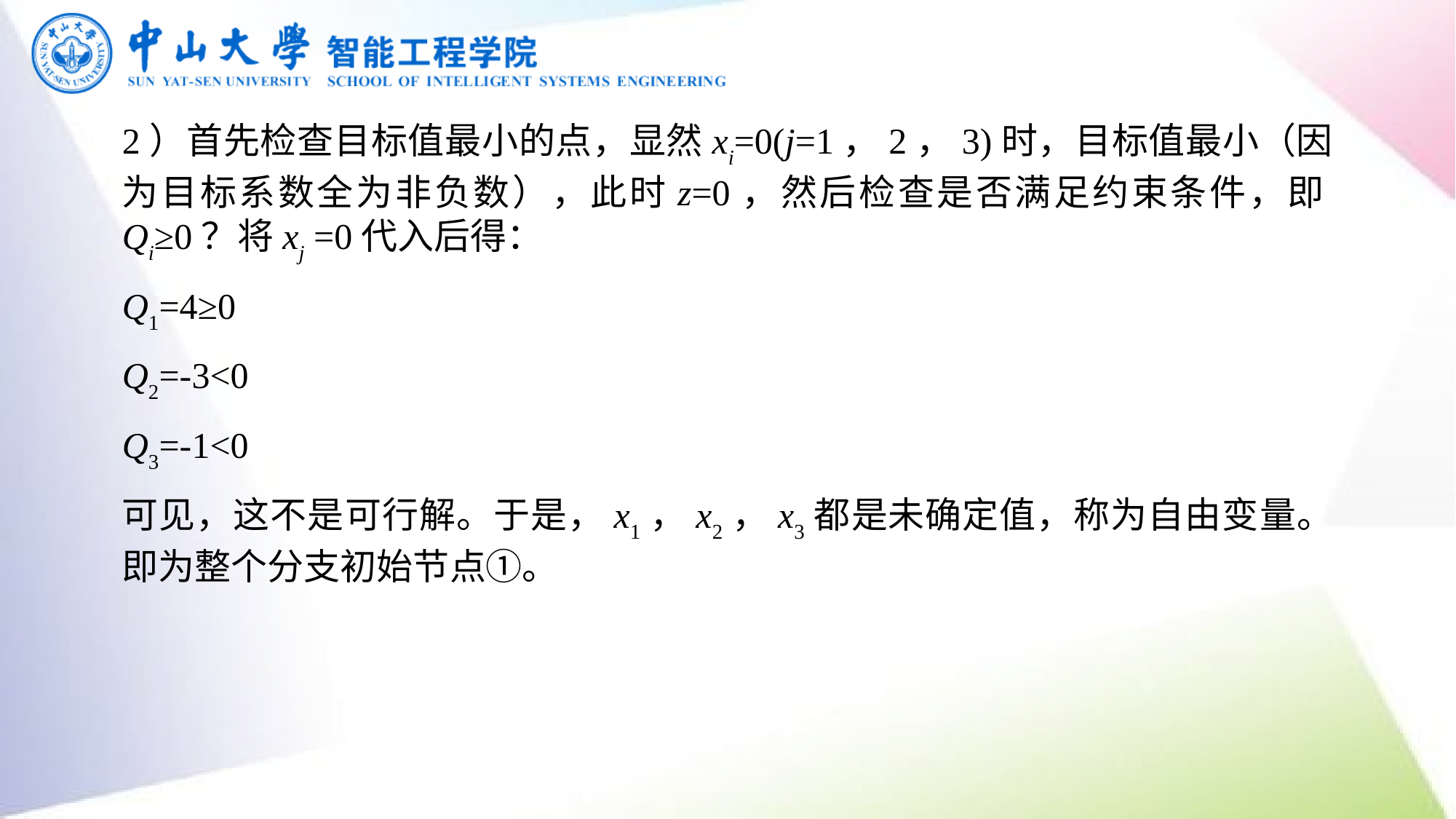

2）首先检查目标值最小的点，显然xi=0(j=1，2，3)时，目标值最小（因为目标系数全为非负数），此时z=0，然后检查是否满足约束条件，即Qi≥0？将xj =0代入后得：
Q1=4≥0
Q2=-3<0
Q3=-1<0
可见，这不是可行解。于是，x1，x2，x3都是未确定值，称为自由变量。即为整个分支初始节点①。